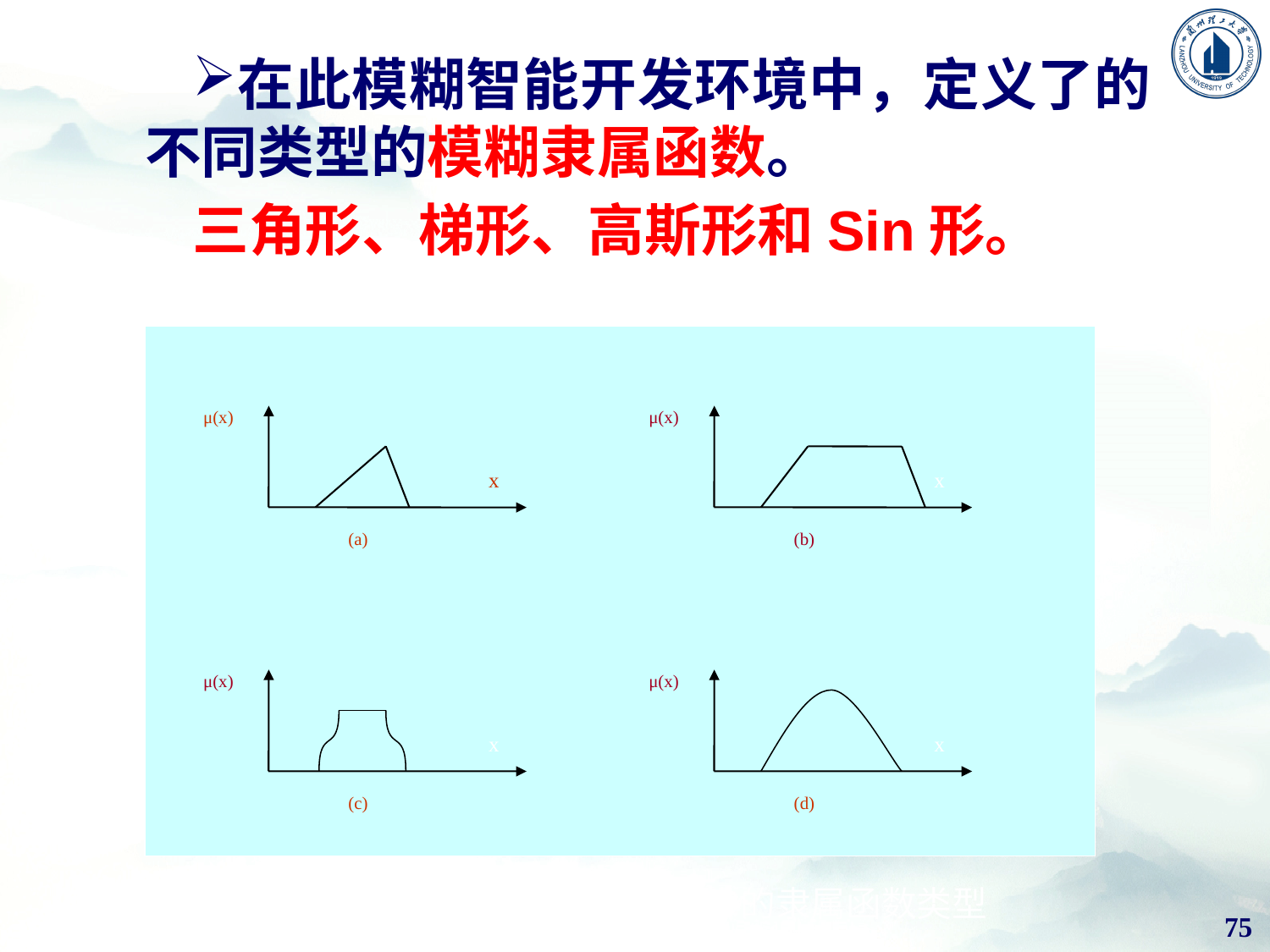

在此模糊智能开发环境中，定义了的不同类型的模糊隶属函数。
三角形、梯形、高斯形和Sin形。

μ(x)

x

 (a)
μ(x)

x

 (b)
μ(x)

x

 (c)
μ(x)

x

 (d)
图5-10 FuzAid中的隶属函数类型
75